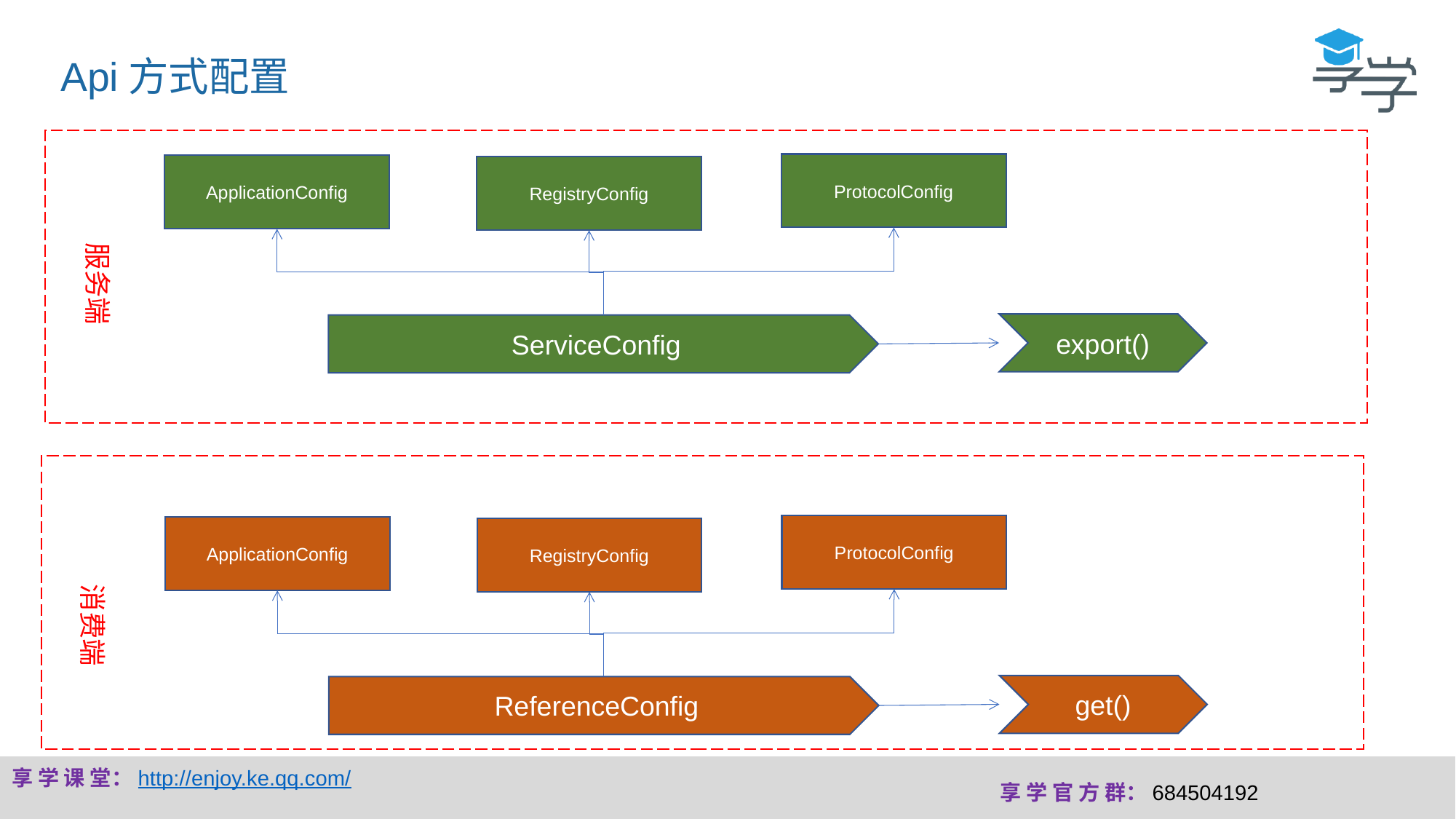

Api方式配置

ProtocolConfig
ApplicationConfig
RegistryConfig
服务端
export()
ServiceConfig

ProtocolConfig
ApplicationConfig
RegistryConfig
消费端
get()
ReferenceConfig